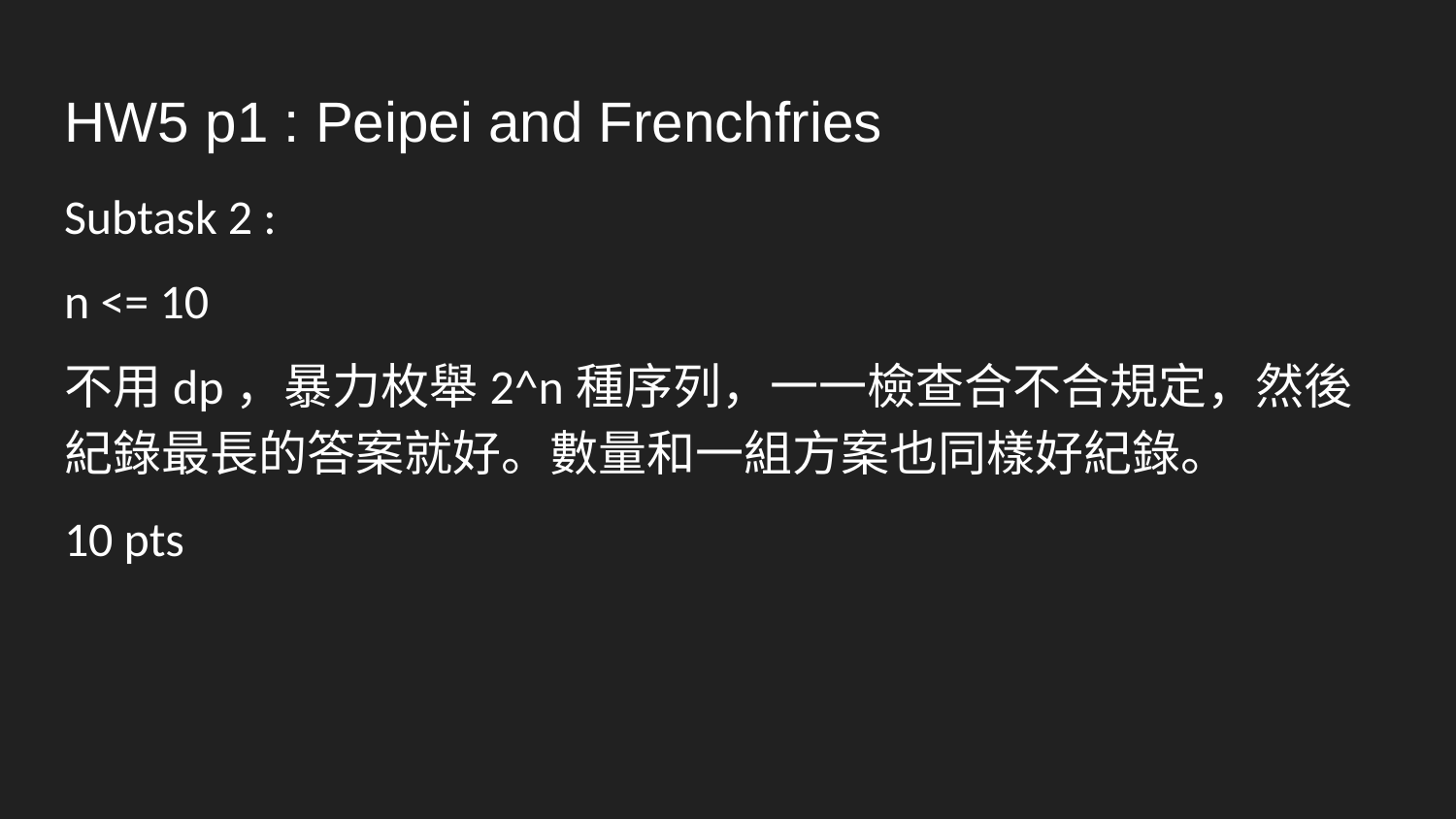

# HW5 p1 : Peipei and Frenchfries
Subtask 2 :
n <= 10
不用dp，暴力枚舉2^n種序列，一一檢查合不合規定，然後紀錄最長的答案就好。數量和一組方案也同樣好紀錄。
10 pts